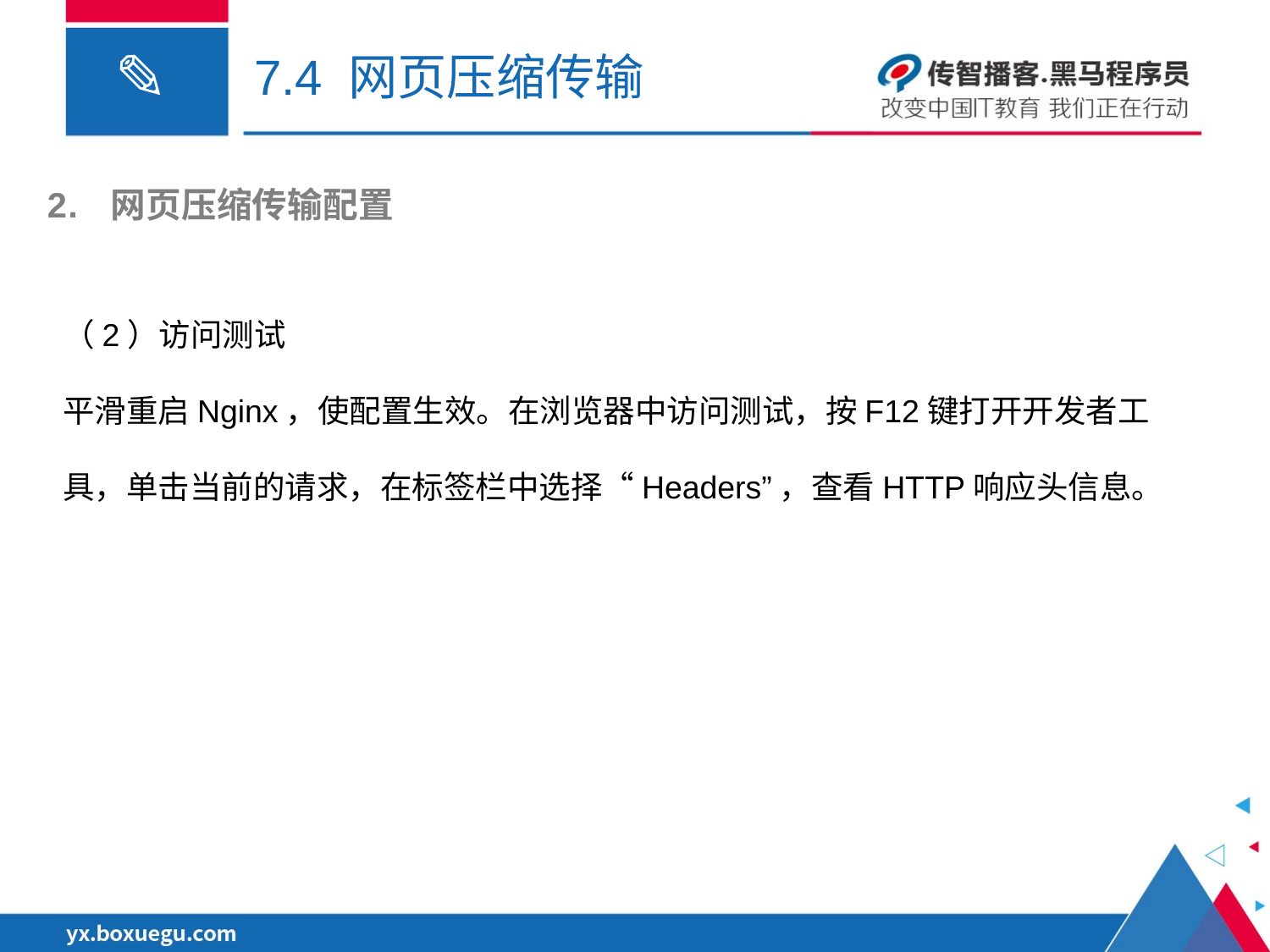

# 7.4 网页压缩传输
网页压缩传输配置
（2）访问测试
平滑重启Nginx，使配置生效。在浏览器中访问测试，按F12键打开开发者工具，单击当前的请求，在标签栏中选择“Headers”，查看HTTP响应头信息。